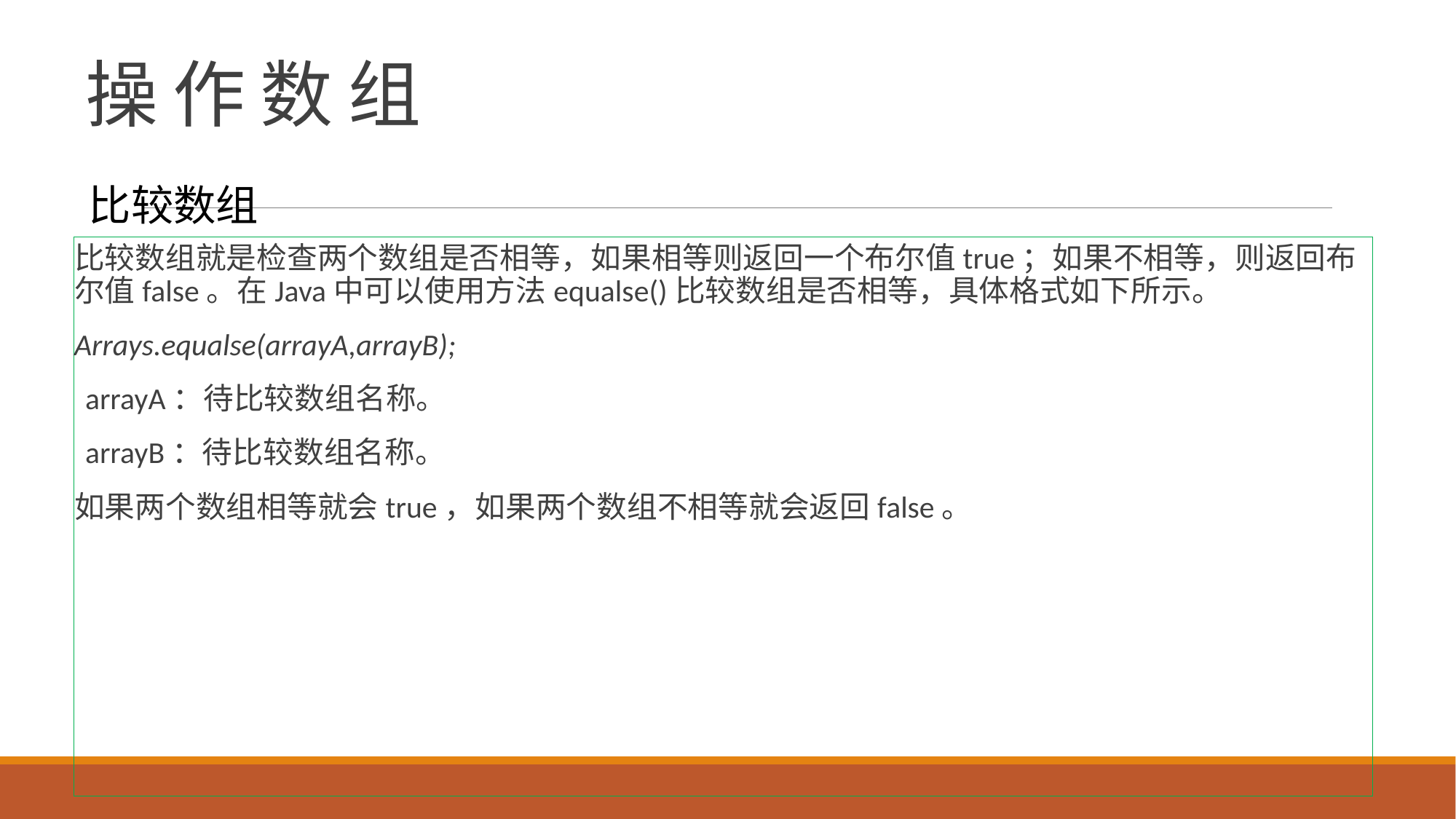

# 操 作 数 组
比较数组
比较数组就是检查两个数组是否相等，如果相等则返回一个布尔值true；如果不相等，则返回布尔值false。在Java中可以使用方法equalse()比较数组是否相等，具体格式如下所示。
Arrays.equalse(arrayA,arrayB);
arrayA：待比较数组名称。
arrayB：待比较数组名称。
如果两个数组相等就会true，如果两个数组不相等就会返回false。